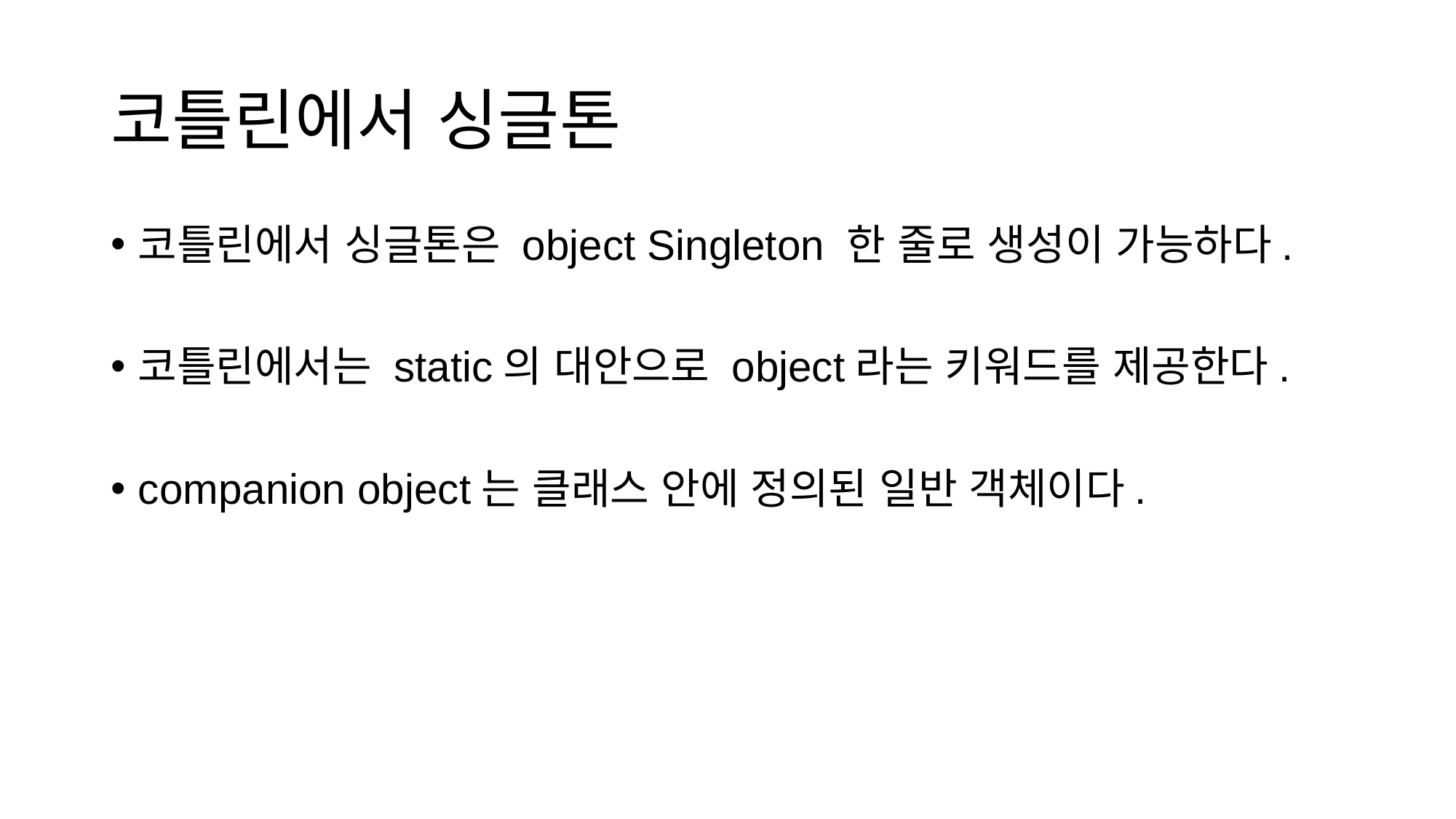

# 코틀린에서 싱글톤
코틀린에서 싱글톤은 object Singleton 한 줄로 생성이 가능하다.

코틀린에서는 static의 대안으로 object라는 키워드를 제공한다.

companion object는 클래스 안에 정의된 일반 객체이다.